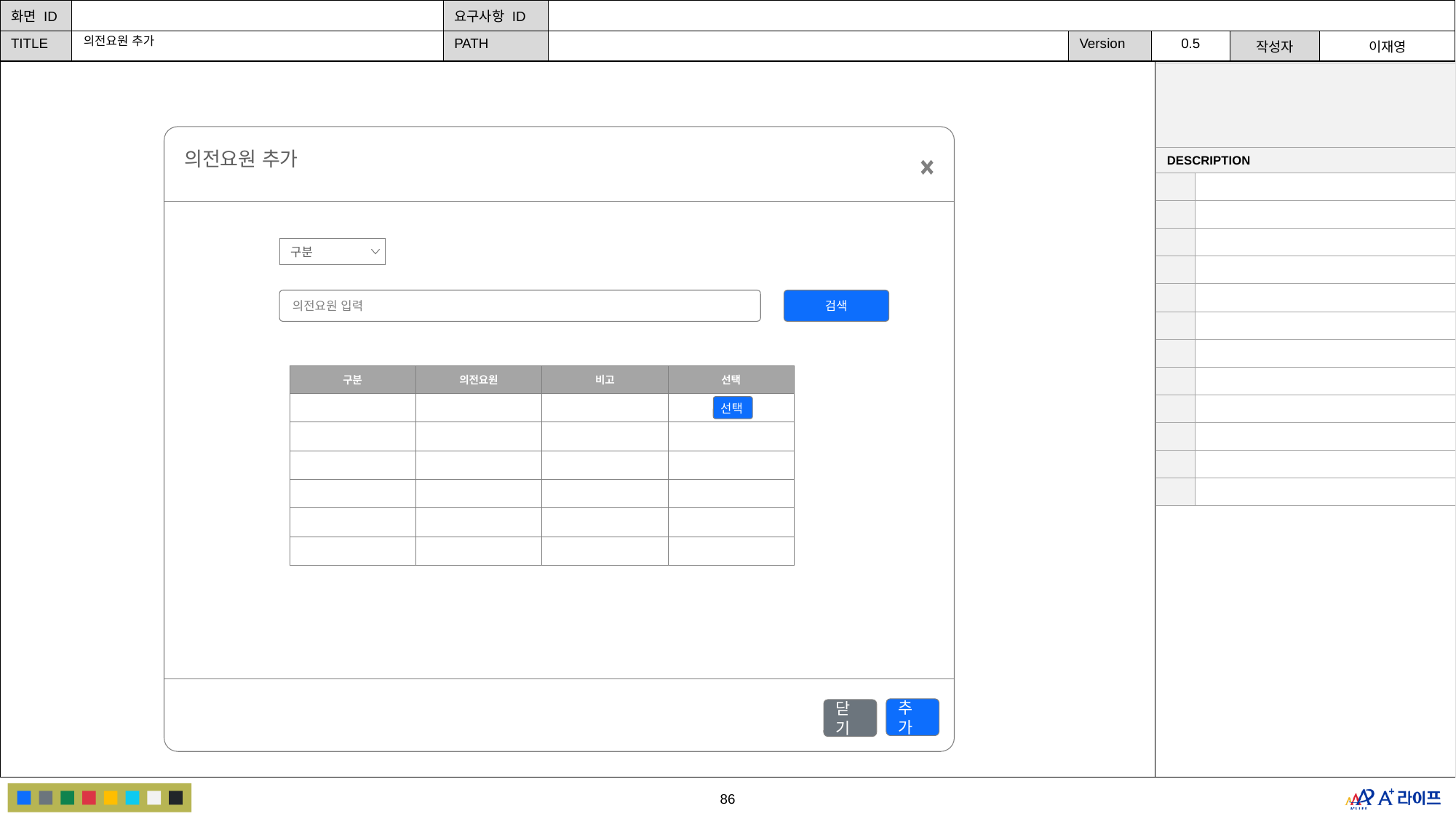

의전요원 추가
|  |  |
| --- | --- |
| DESCRIPTION |  |
|  |  |
|  |  |
|  |  |
|  |  |
|  |  |
|  |  |
|  |  |
|  |  |
|  |  |
|  |  |
|  |  |
|  |  |
의전요원 추가

구분

검색
의전요원 입력
| 구분 | 의전요원 | 비고 | 선택 |
| --- | --- | --- | --- |
|  |  |  |  |
|  |  |  |  |
|  |  |  |  |
|  |  |  |  |
|  |  |  |  |
|  |  |  |  |
선택

추가
닫기